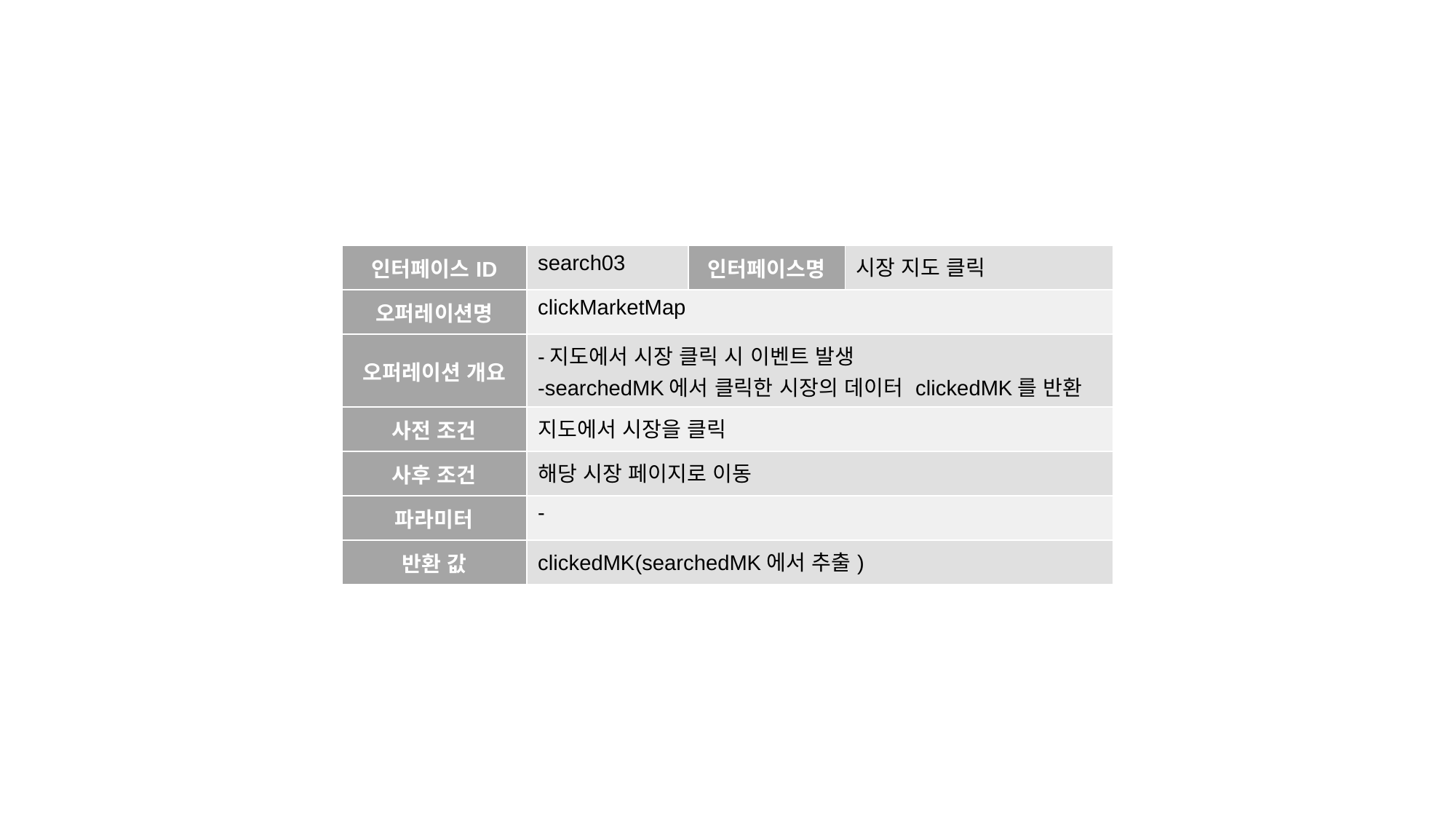

| 인터페이스ID | search03 | 인터페이스명 | 시장 지도 클릭 |
| --- | --- | --- | --- |
| 오퍼레이션명 | clickMarketMap |  |  |
| 오퍼레이션 개요 | -지도에서 시장 클릭 시 이벤트 발생 -searchedMK에서 클릭한 시장의 데이터 clickedMK를 반환 |  |  |
| 사전 조건 | 지도에서 시장을 클릭 |  |  |
| 사후 조건 | 해당 시장 페이지로 이동 |  |  |
| 파라미터 | - |  |  |
| 반환 값 | clickedMK(searchedMK에서 추출) |  |  |